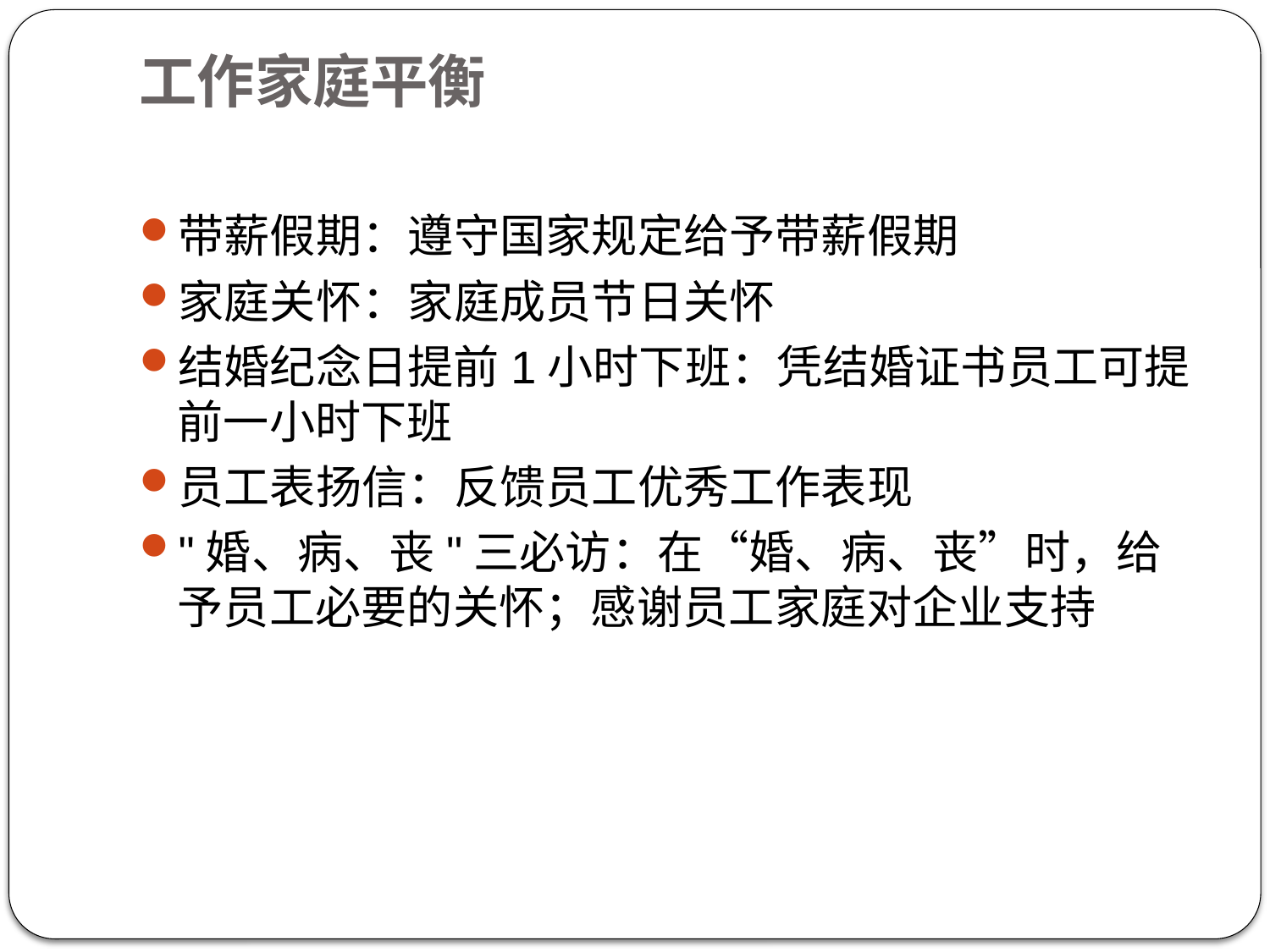

# 工作家庭平衡
带薪假期：遵守国家规定给予带薪假期
家庭关怀：家庭成员节日关怀
结婚纪念日提前1小时下班：凭结婚证书员工可提前一小时下班
员工表扬信：反馈员工优秀工作表现
"婚、病、丧"三必访：在“婚、病、丧”时，给予员工必要的关怀；感谢员工家庭对企业支持